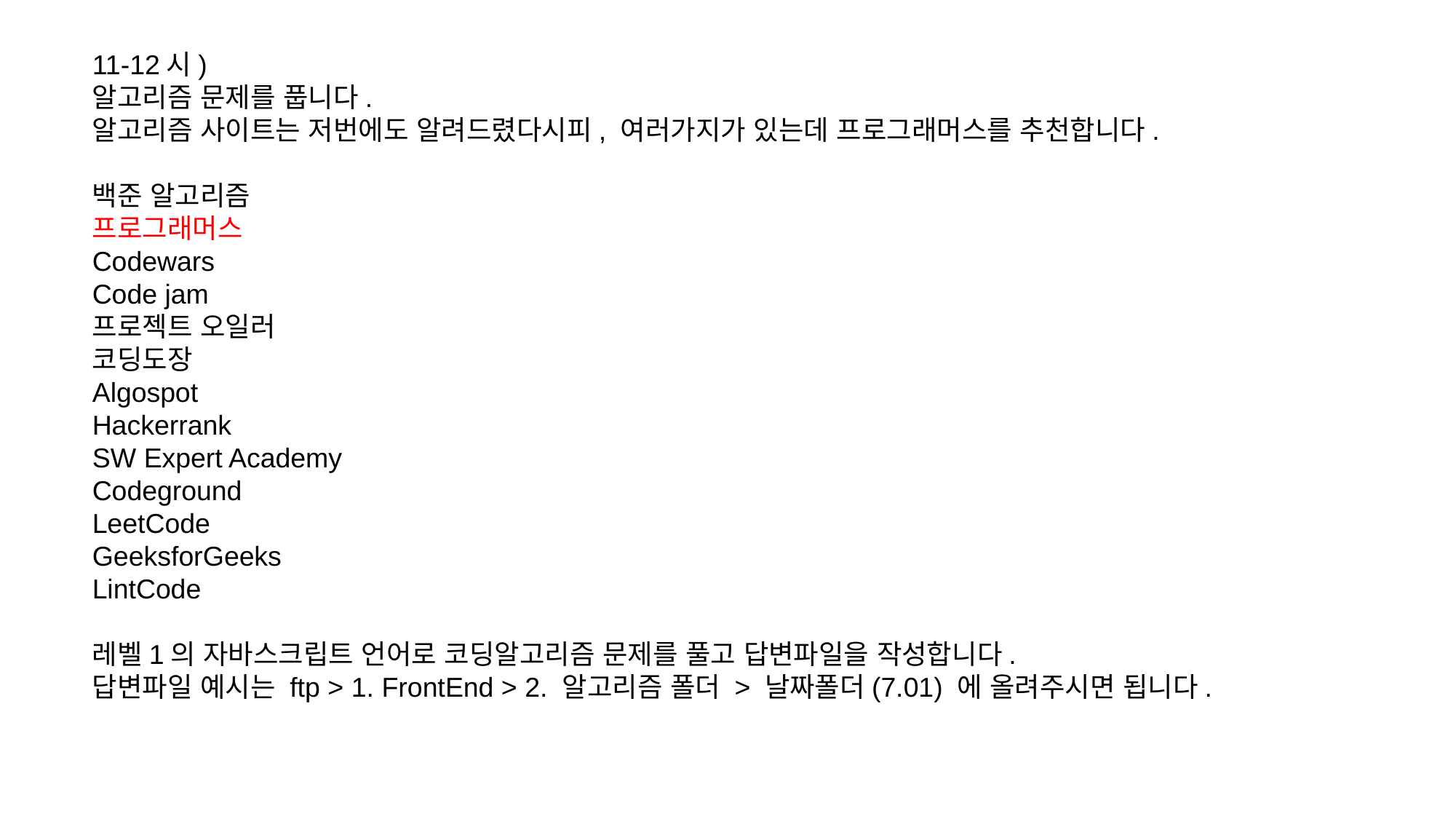

11-12시)
알고리즘 문제를 풉니다.
알고리즘 사이트는 저번에도 알려드렸다시피, 여러가지가 있는데 프로그래머스를 추천합니다.

백준 알고리즘
프로그래머스
Codewars
Code jam
프로젝트 오일러
코딩도장
Algospot
Hackerrank
SW Expert Academy
Codeground
LeetCode
GeeksforGeeks
LintCode

레벨1의 자바스크립트 언어로 코딩알고리즘 문제를 풀고 답변파일을 작성합니다.
답변파일 예시는 ftp > 1. FrontEnd > 2. 알고리즘 폴더 > 날짜폴더(7.01) 에 올려주시면 됩니다.